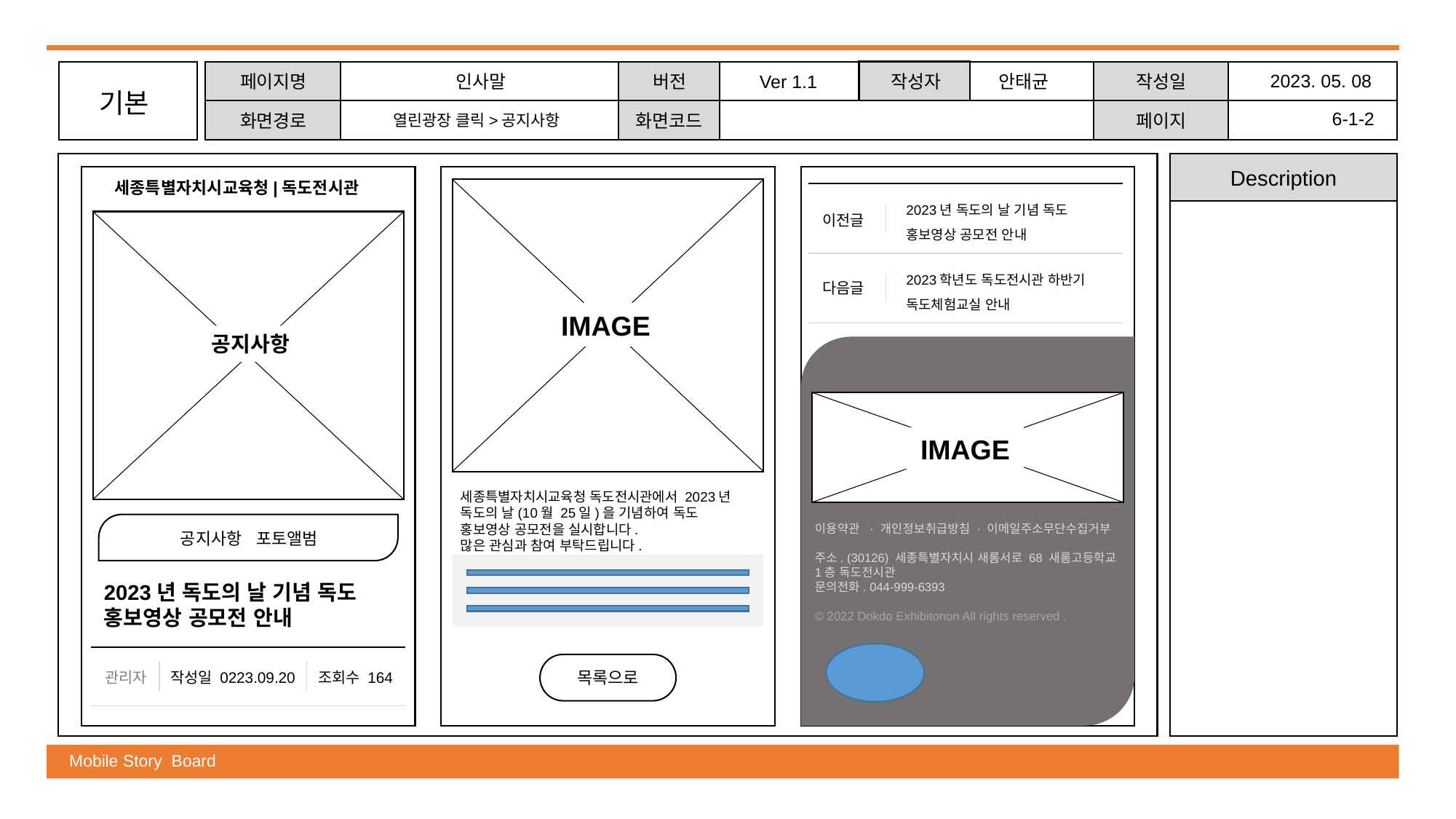

2023. 05. 08
페이지명
인사말
버전
Ver 1.1
작성자
안태균
작성일
기본
6-1-2
화면경로
화면코드
페이지
열린광장 클릭>공지사항

Description

세종특별자치시교육청|독도전시관

2023년 독도의 날 기념 독도 홍보영상 공모전 안내
이전글
2023학년도 독도전시관 하반기 독도체험교실 안내
다음글

공지사항
IMAGE

IMAGE
이용약관  · 개인정보취급방침 · 이메일주소무단수집거부

주소. (30126) 세종특별자치시 새롬서로 68 새롬고등학교 1층 독도전시관
문의전화. 044-999-6393

© 2022 Dokdo Exhibitonon All rights reserved .

세종특별자치시교육청 독도전시관에서 2023년 독도의 날(10월 25일)을 기념하여 독도 홍보영상 공모전을 실시합니다. 
많은 관심과 참여 부탁드립니다.

공지사항   포토앨범

2023년 독도의 날 기념 독도 홍보영상 공모전 안내

목록으로
관리자
작성일 0223.09.20
조회수 164

Mobile Story  Board